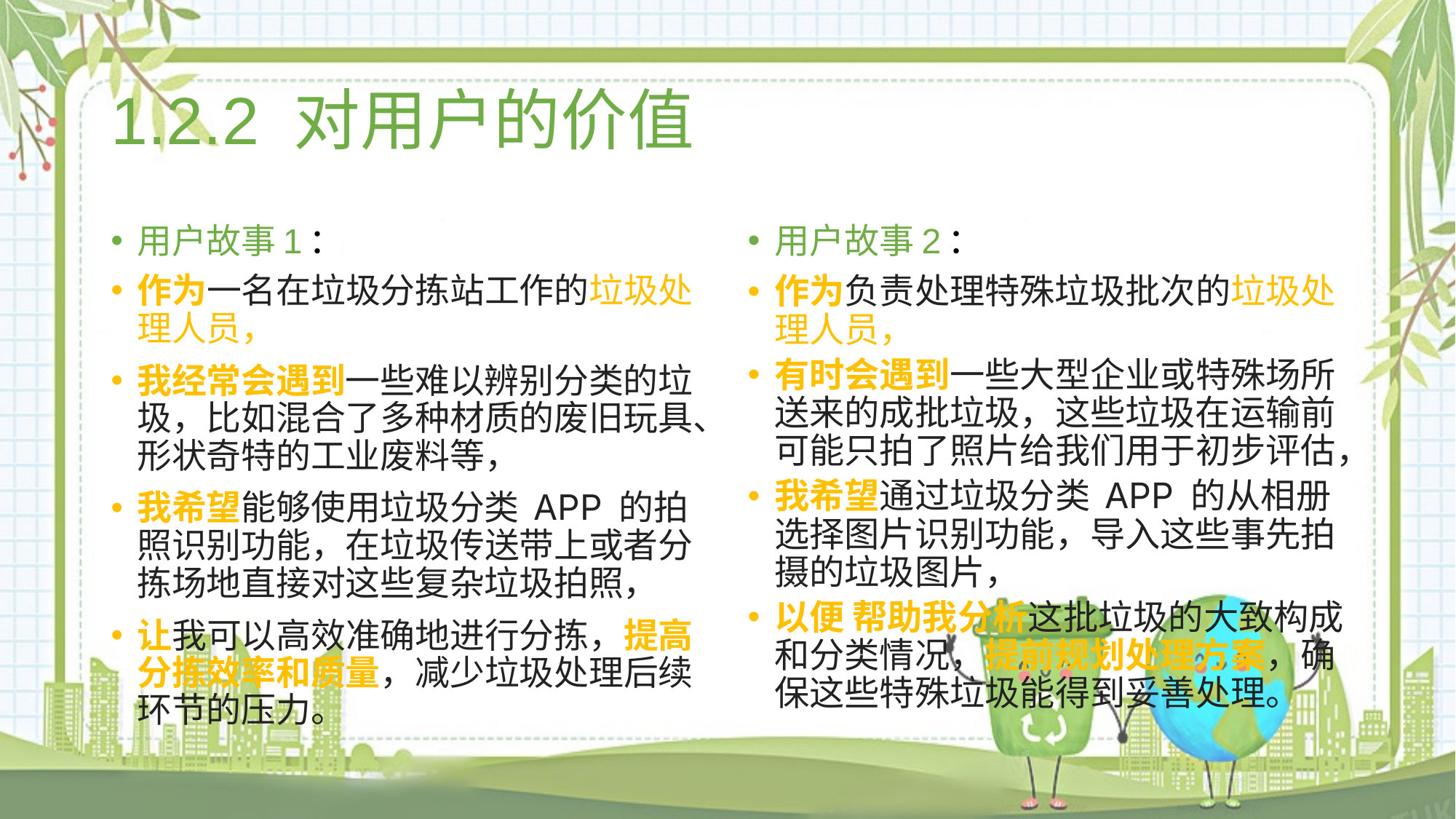

# 1.2.2 对用户的价值
用户故事1：
作为一名在垃圾分拣站工作的垃圾处理人员，
我经常会遇到一些难以辨别分类的垃圾，比如混合了多种材质的废旧玩具、形状奇特的工业废料等，
我希望能够使用垃圾分类 APP 的拍照识别功能，在垃圾传送带上或者分拣场地直接对这些复杂垃圾拍照，
让我可以高效准确地进行分拣，提高分拣效率和质量，减少垃圾处理后续环节的压力。
用户故事2：
作为负责处理特殊垃圾批次的垃圾处理人员，
有时会遇到一些大型企业或特殊场所送来的成批垃圾，这些垃圾在运输前可能只拍了照片给我们用于初步评估，
我希望通过垃圾分类 APP 的从相册选择图片识别功能，导入这些事先拍摄的垃圾图片，
以便 帮助我分析这批垃圾的大致构成和分类情况，提前规划处理方案，确保这些特殊垃圾能得到妥善处理。